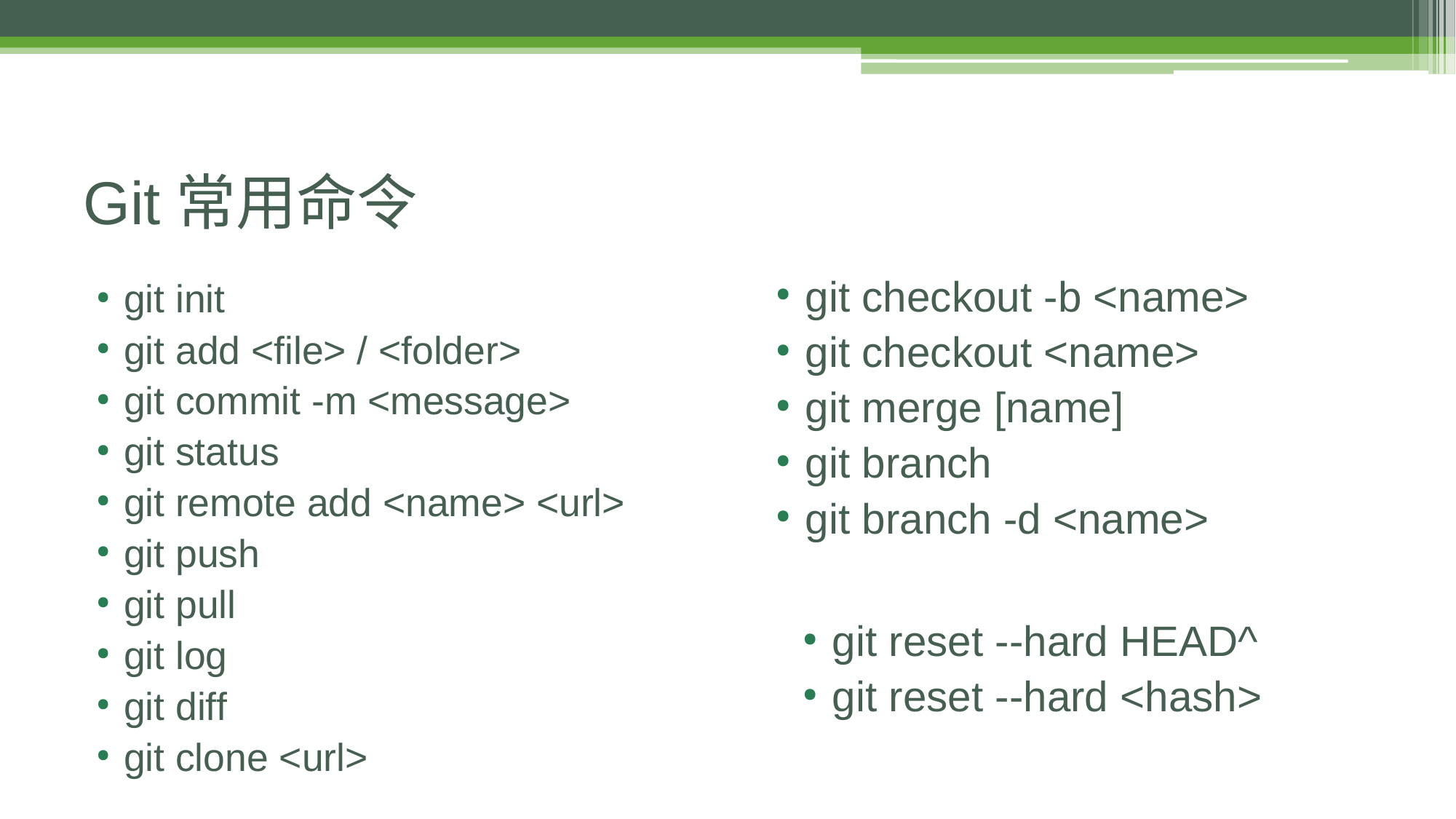

# Git常用命令
git checkout -b <name>
git checkout <name>
git merge [name]
git branch
git branch -d <name>
git init
git add <file> / <folder>
git commit -m <message>
git status
git remote add <name> <url>
git push
git pull
git log
git diff
git clone <url>
git reset --hard HEAD^
git reset --hard <hash>